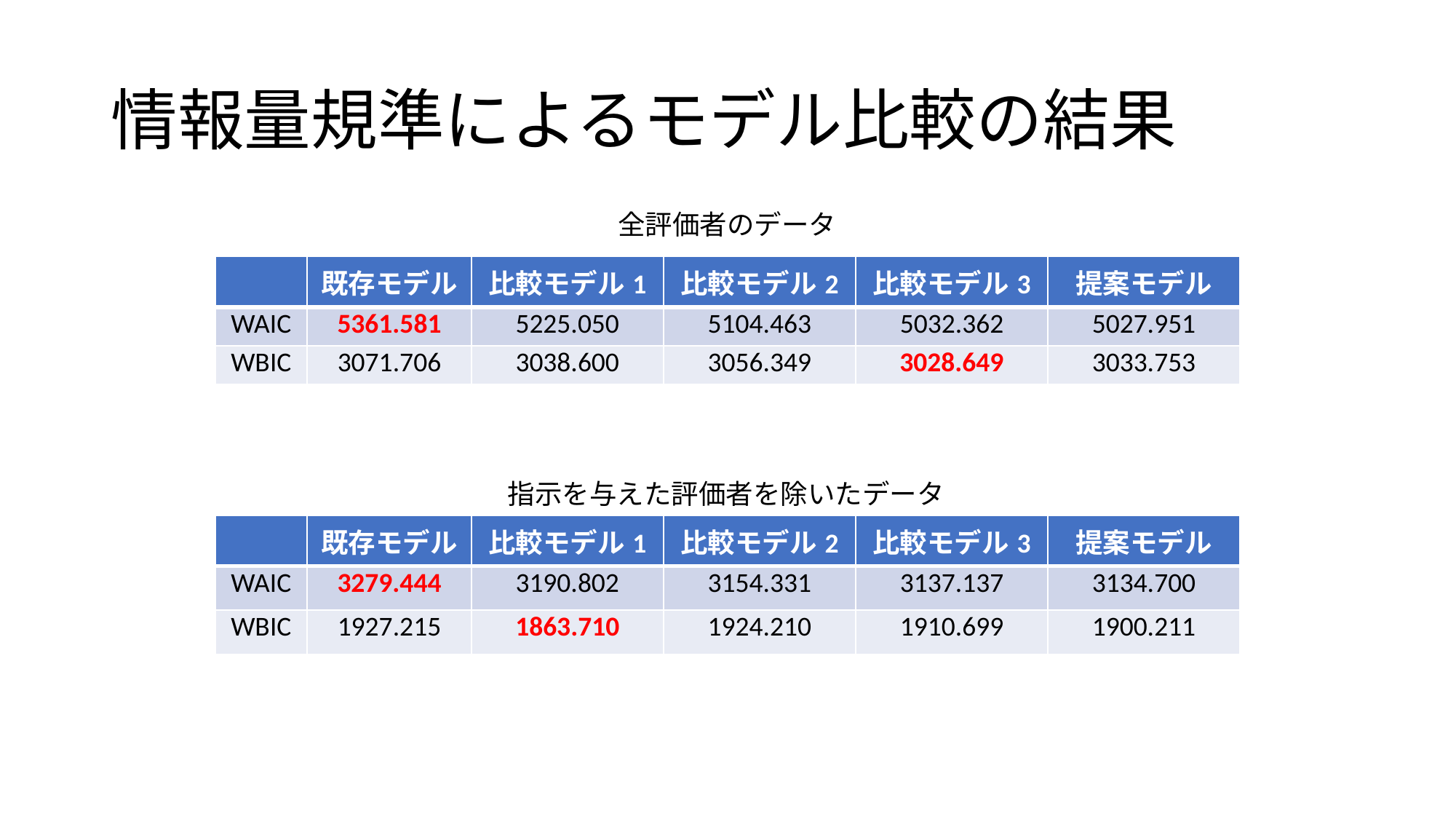

# 情報量規準によるモデル比較の結果
全評価者のデータ
|  | 既存モデル | 比較モデル1 | 比較モデル2 | 比較モデル3 | 提案モデル |
| --- | --- | --- | --- | --- | --- |
| WAIC | 5361.581 | 5225.050 | 5104.463 | 5032.362 | 5027.951 |
| WBIC | 3071.706 | 3038.600 | 3056.349 | 3028.649 | 3033.753 |
指示を与えた評価者を除いたデータ
|  | 既存モデル | 比較モデル1 | 比較モデル2 | 比較モデル3 | 提案モデル |
| --- | --- | --- | --- | --- | --- |
| WAIC | 3279.444 | 3190.802 | 3154.331 | 3137.137 | 3134.700 |
| WBIC | 1927.215 | 1863.710 | 1924.210 | 1910.699 | 1900.211 |